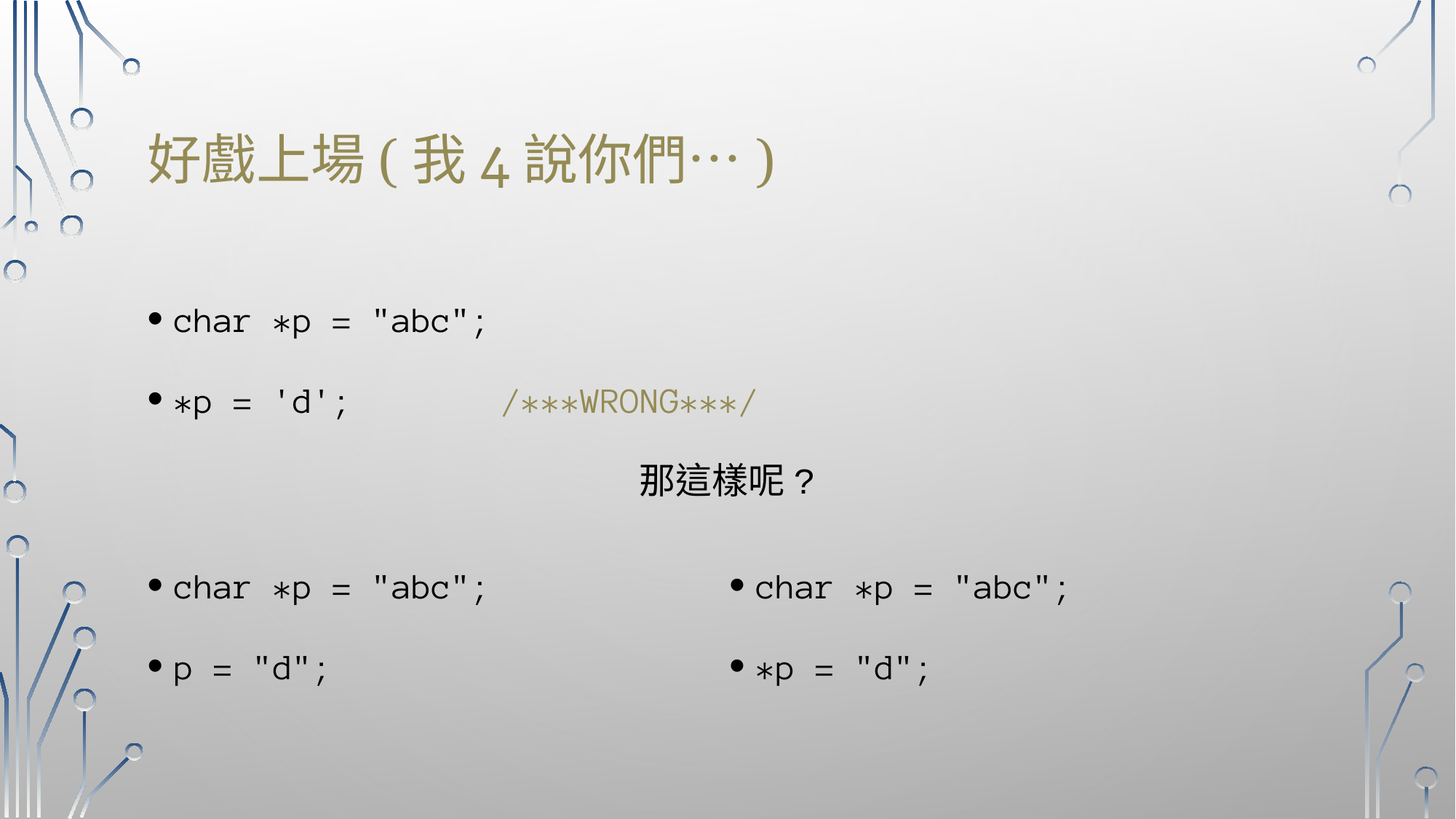

# 好戲上場(我4說你們…)
char *p = "abc";
*p = 'd';		/***WRONG***/
那這樣呢?
char *p = "abc";
p = "d";
char *p = "abc";
*p = "d";